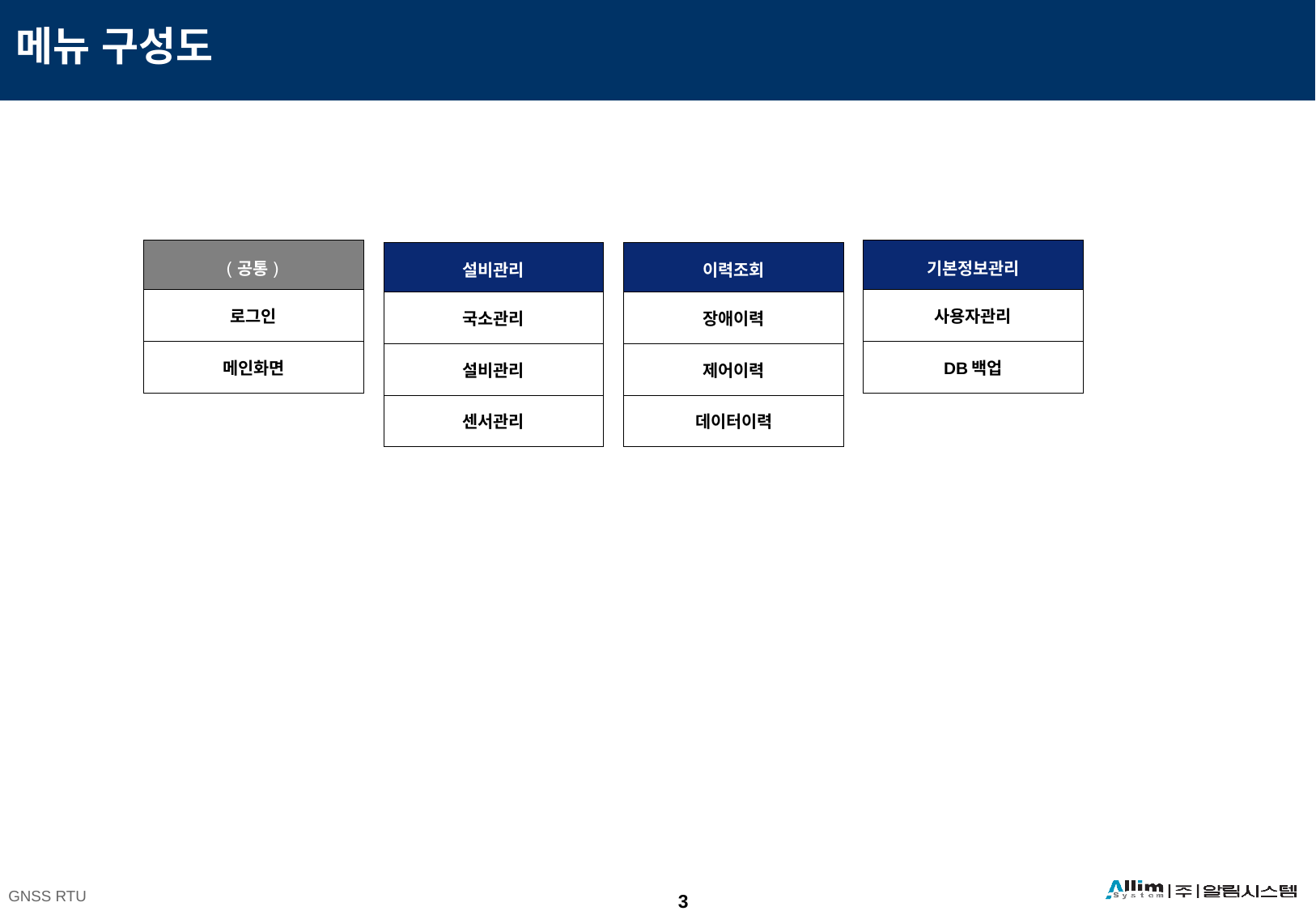

메뉴 구성도
| 기본정보관리 |
| --- |
| 사용자관리 |
| DB백업 |
| (공통) |
| --- |
| 로그인 |
| 메인화면 |
| 설비관리 |
| --- |
| 국소관리 |
| 설비관리 |
| 센서관리 |
| 이력조회 |
| --- |
| 장애이력 |
| 제어이력 |
| 데이터이력 |